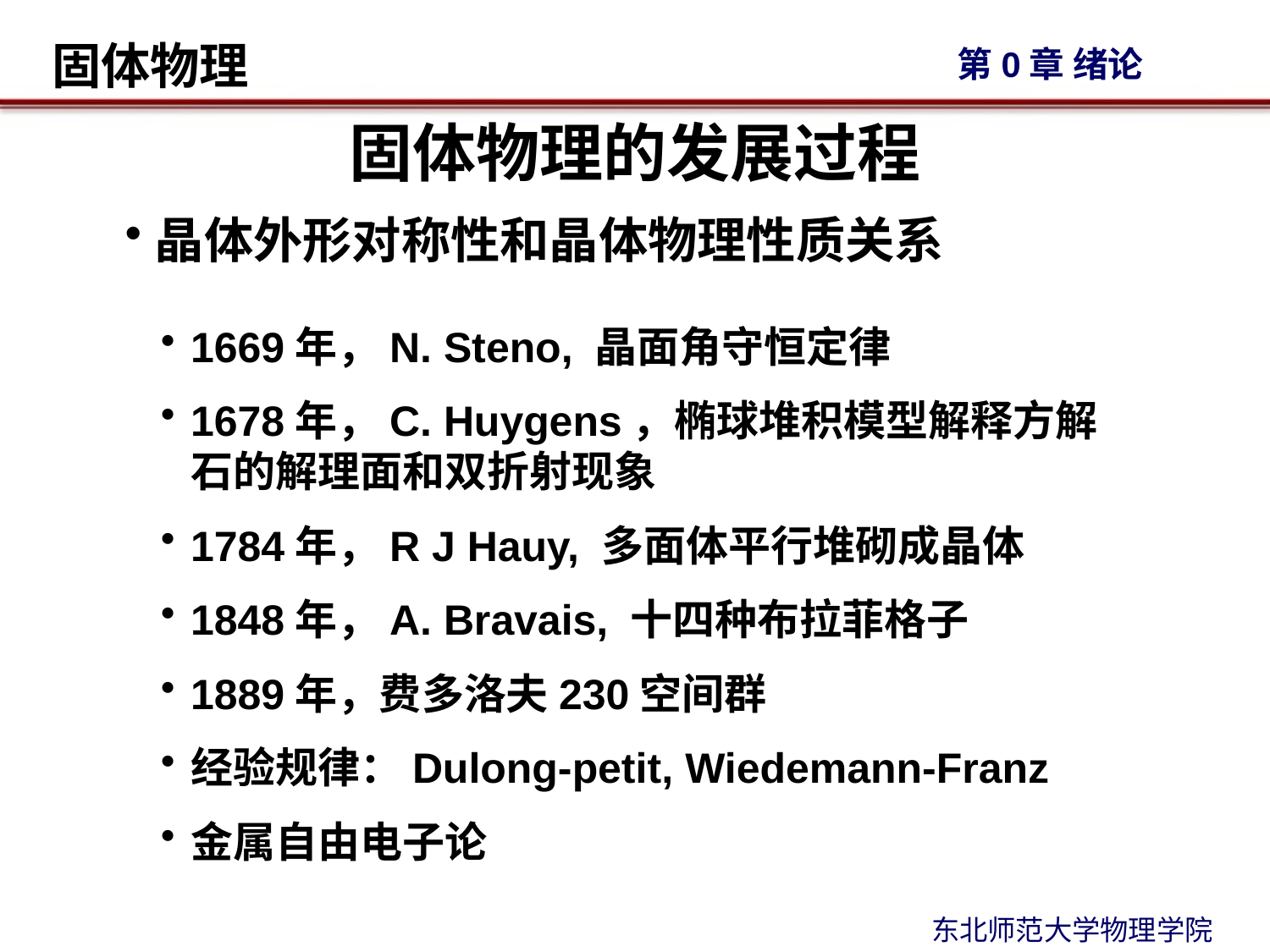

固体物理的发展过程
晶体外形对称性和晶体物理性质关系
1669年，N. Steno, 晶面角守恒定律
1678年，C. Huygens，椭球堆积模型解释方解石的解理面和双折射现象
1784年，R J Hauy, 多面体平行堆砌成晶体
1848年，A. Bravais, 十四种布拉菲格子
1889年，费多洛夫230空间群
经验规律：Dulong-petit, Wiedemann-Franz
金属自由电子论